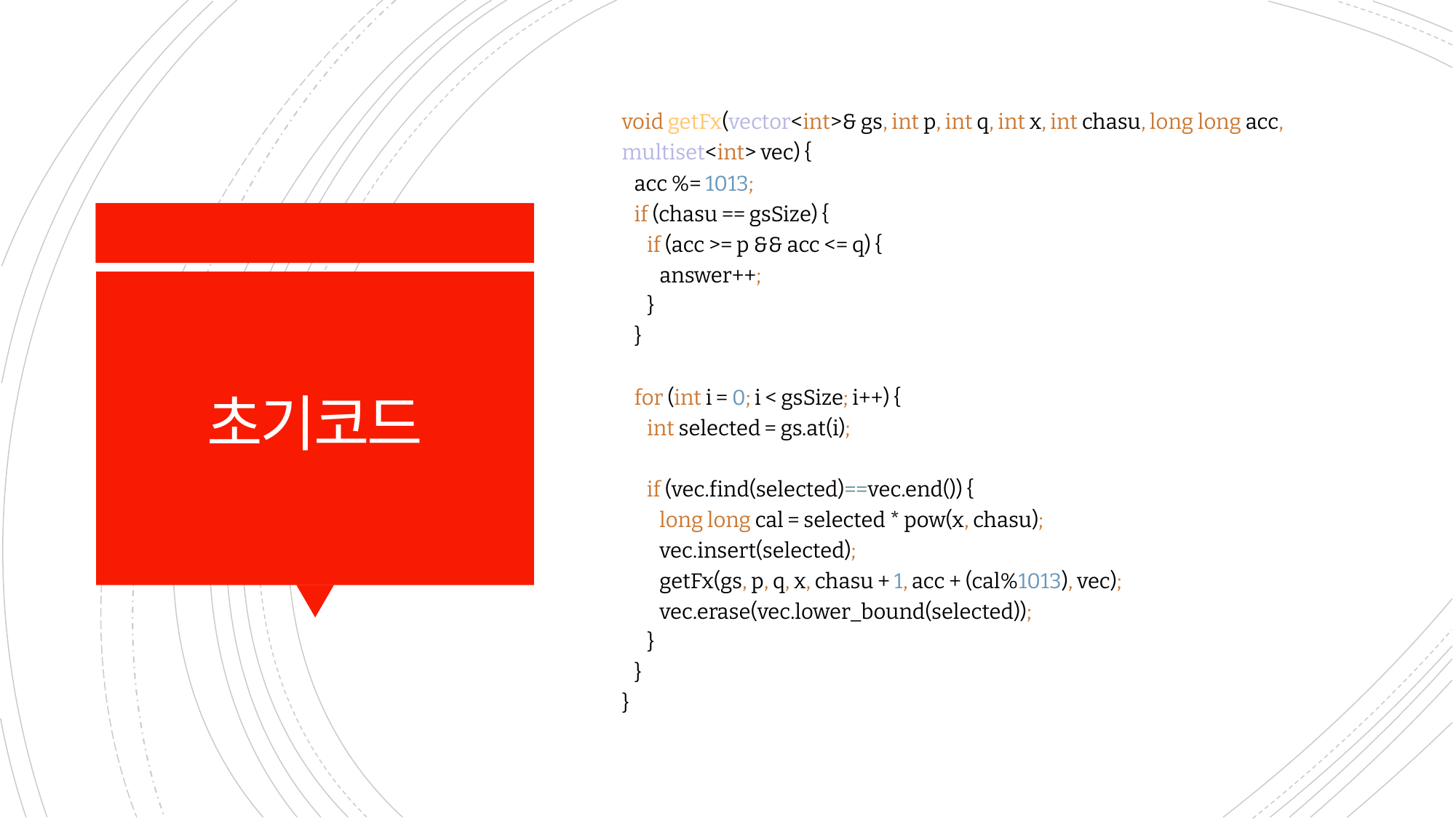

void getFx(vector<int>& gs, int p, int q, int x, int chasu, long long acc, multiset<int> vec) {
   acc %= 1013;
   if (chasu == gsSize) {
      if (acc >= p && acc <= q) {
         answer++;
      }
   }
   for (int i = 0; i < gsSize; i++) {
      int selected = gs.at(i);
      if (vec.find(selected)==vec.end()) {
         long long cal = selected * pow(x, chasu);
         vec.insert(selected);
         getFx(gs, p, q, x, chasu + 1, acc + (cal%1013), vec);
         vec.erase(vec.lower_bound(selected));
      }
   }
}
# 초기코드